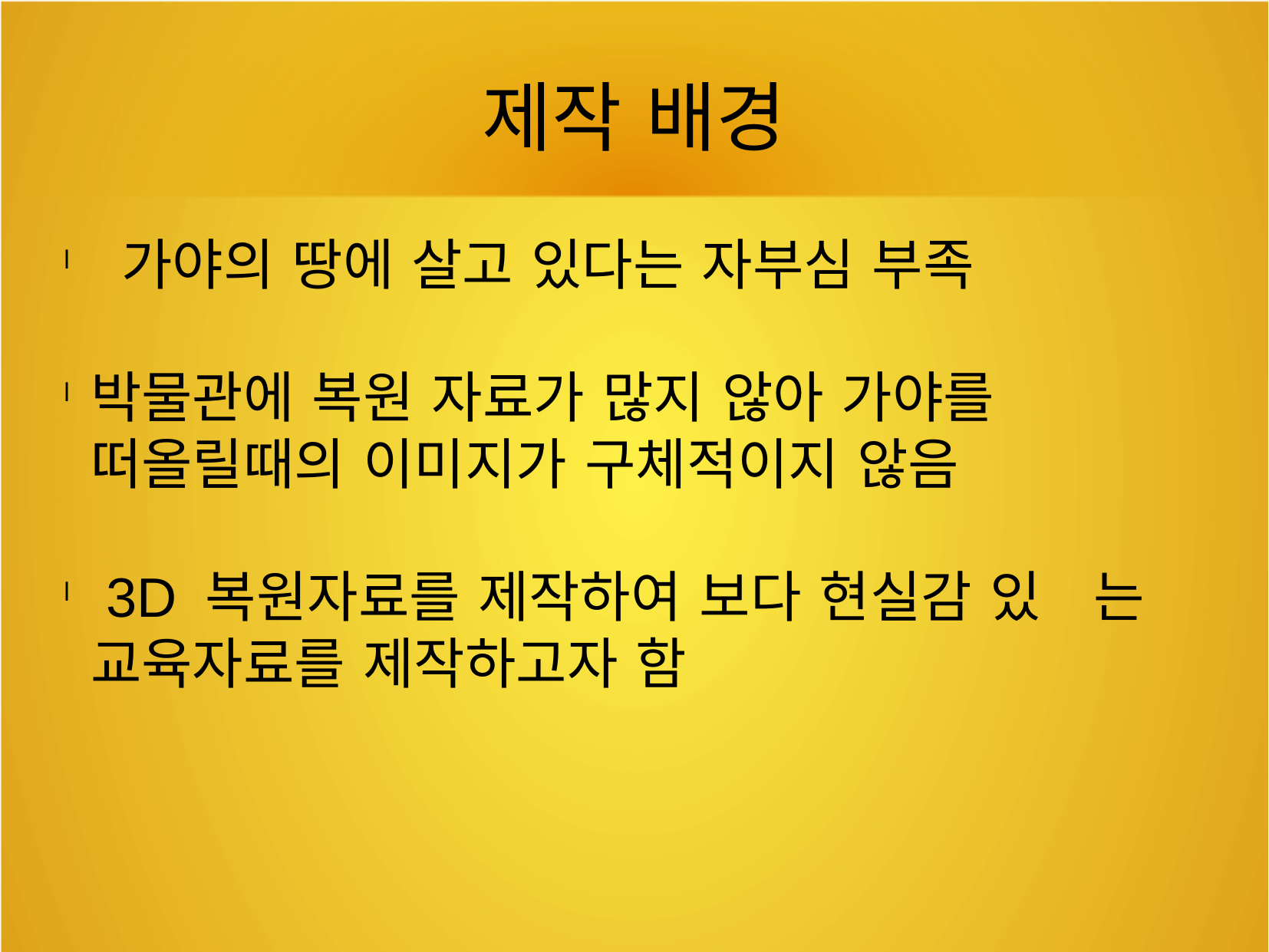

제작 배경
 가야의 땅에 살고 있다는 자부심 부족

박물관에 복원 자료가 많지 않아 가야를   떠올릴때의 이미지가 구체적이지 않음

 3D 복원자료를 제작하여 보다 현실감 있   는 교육자료를 제작하고자 함